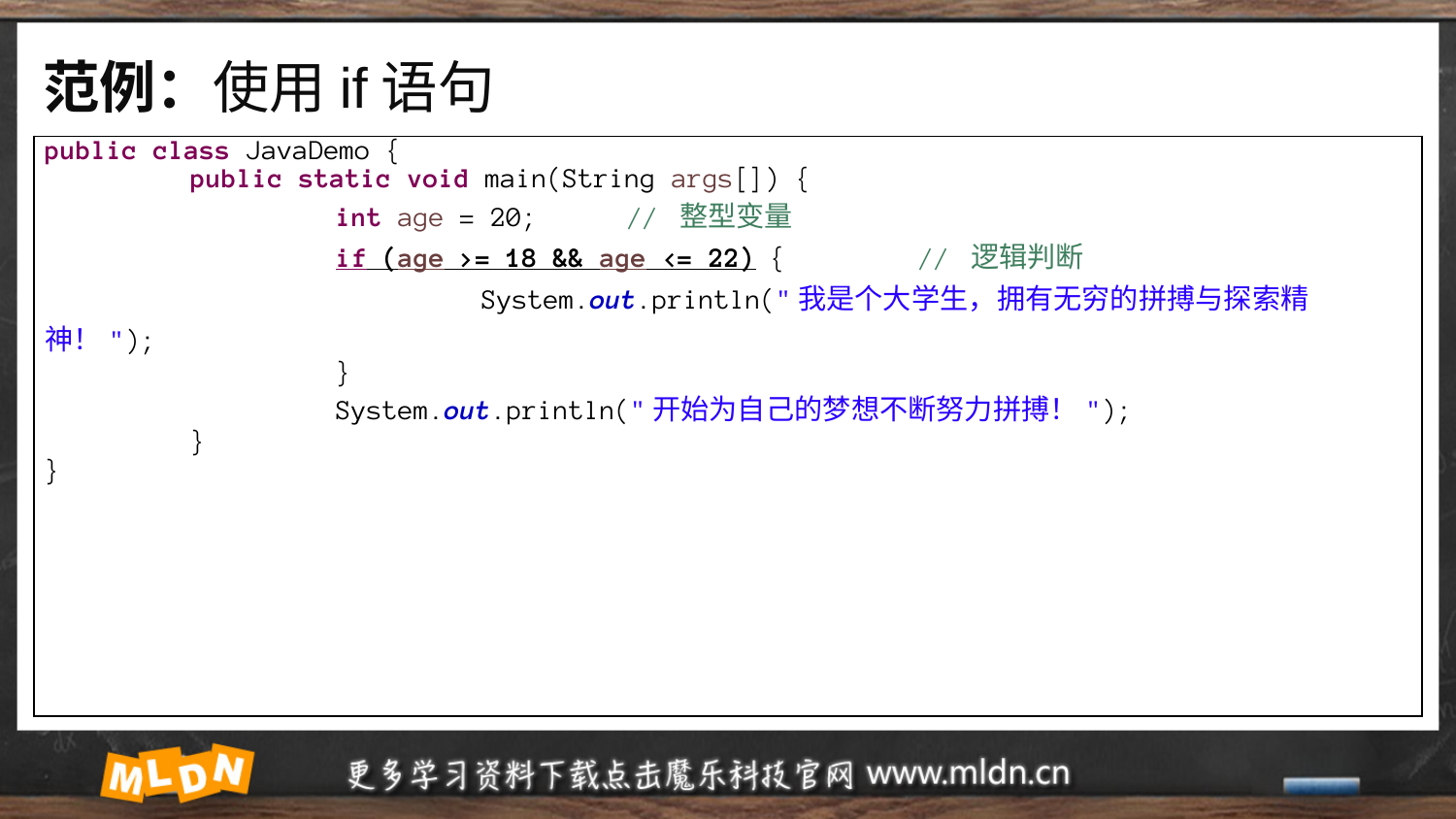

# 范例：使用if语句
| public class JavaDemo { public static void main(String args[]) { int age = 20; // 整型变量 if (age >= 18 && age <= 22) { // 逻辑判断 System.out.println("我是个大学生，拥有无穷的拼搏与探索精神！"); } System.out.println("开始为自己的梦想不断努力拼搏！"); } } |
| --- |